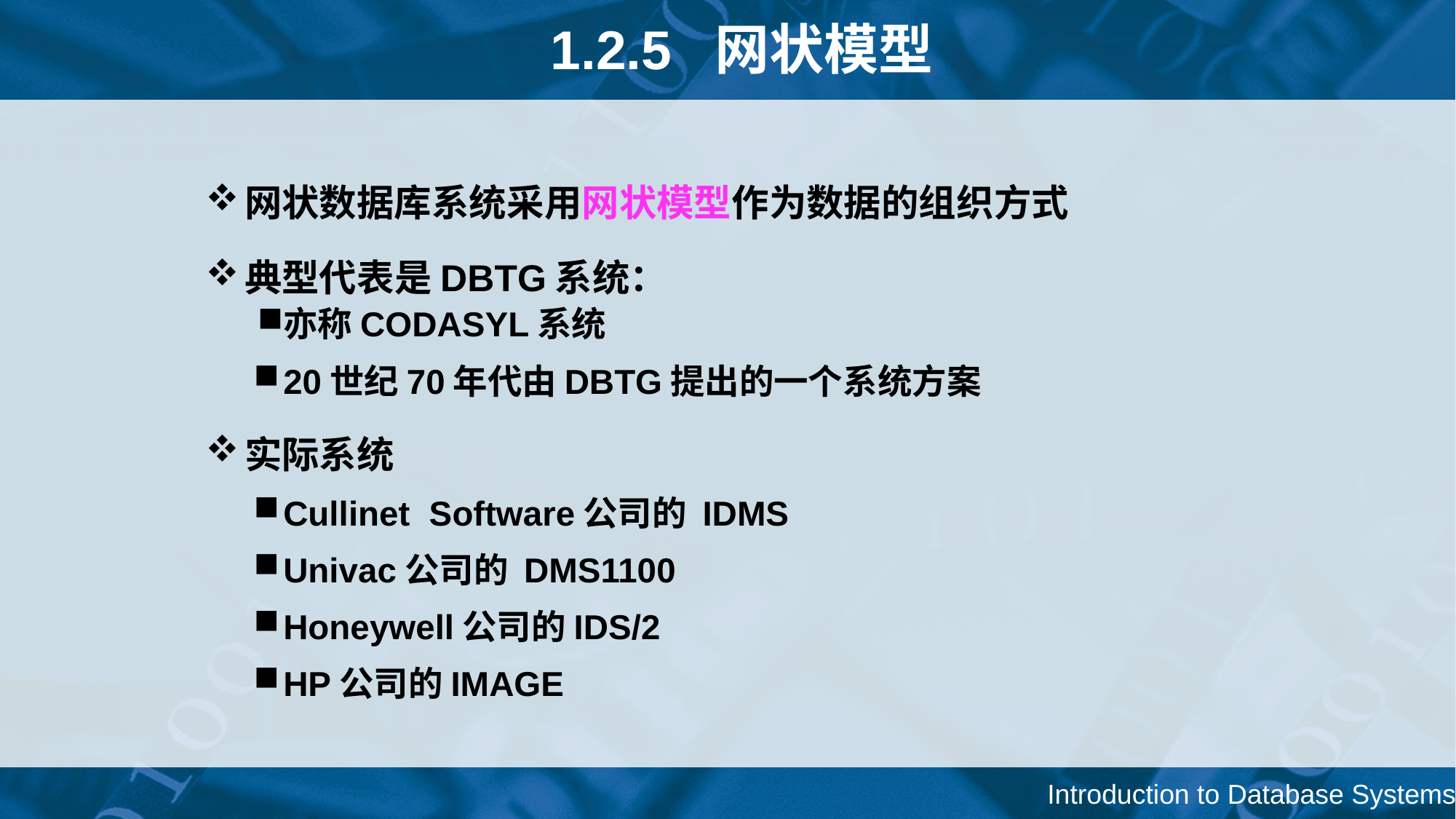

# 1.2.5  网状模型
网状数据库系统采用网状模型作为数据的组织方式
典型代表是DBTG系统：
亦称CODASYL系统
20世纪70年代由DBTG提出的一个系统方案
实际系统
Cullinet  Software公司的 IDMS
Univac公司的 DMS1100
Honeywell公司的IDS/2
HP公司的IMAGE